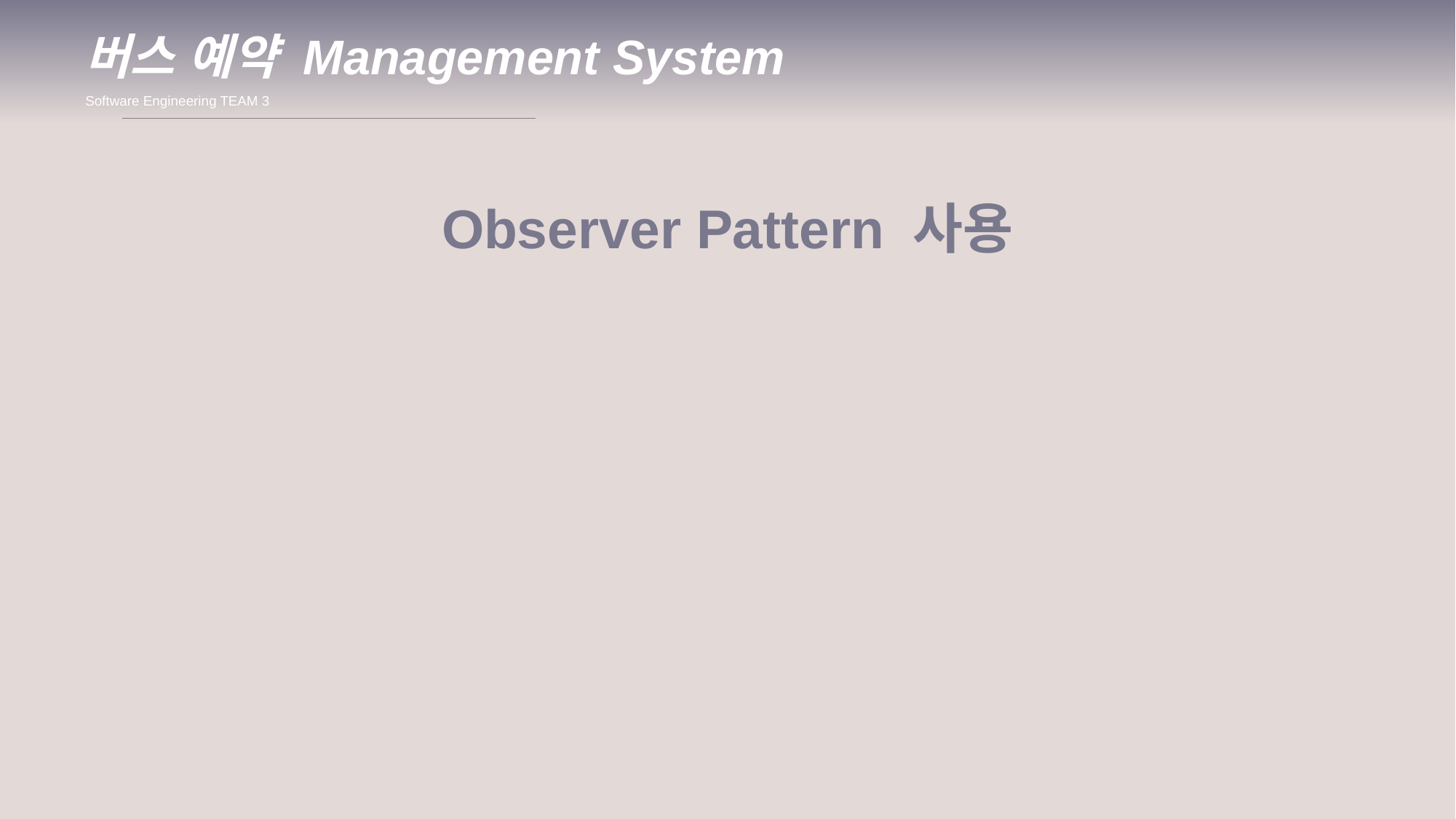

버스 예약 Management System
Software Engineering TEAM 3
Observer Pattern 사용